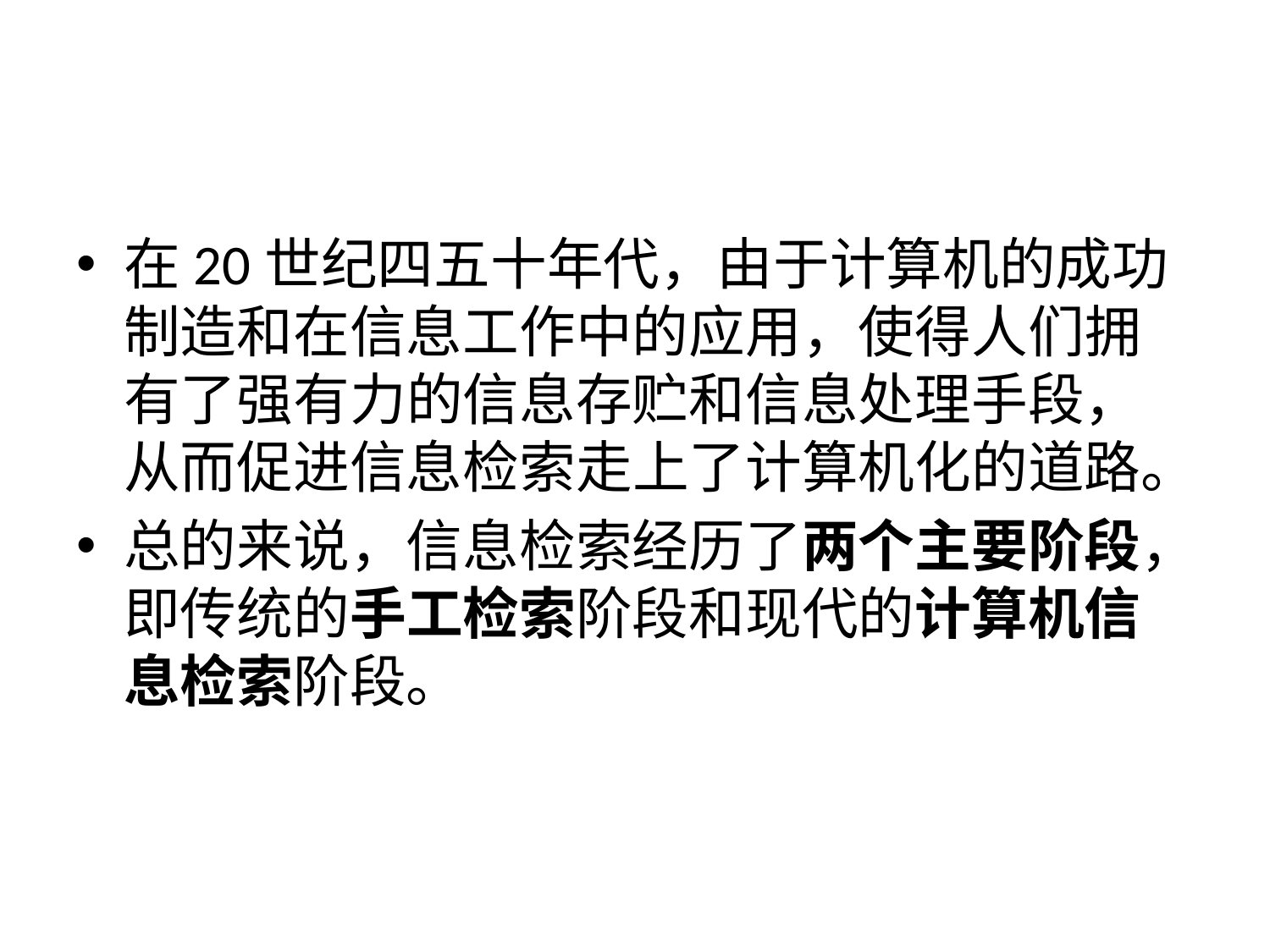

#
在20世纪四五十年代，由于计算机的成功制造和在信息工作中的应用，使得人们拥有了强有力的信息存贮和信息处理手段，从而促进信息检索走上了计算机化的道路。
总的来说，信息检索经历了两个主要阶段，即传统的手工检索阶段和现代的计算机信息检索阶段。